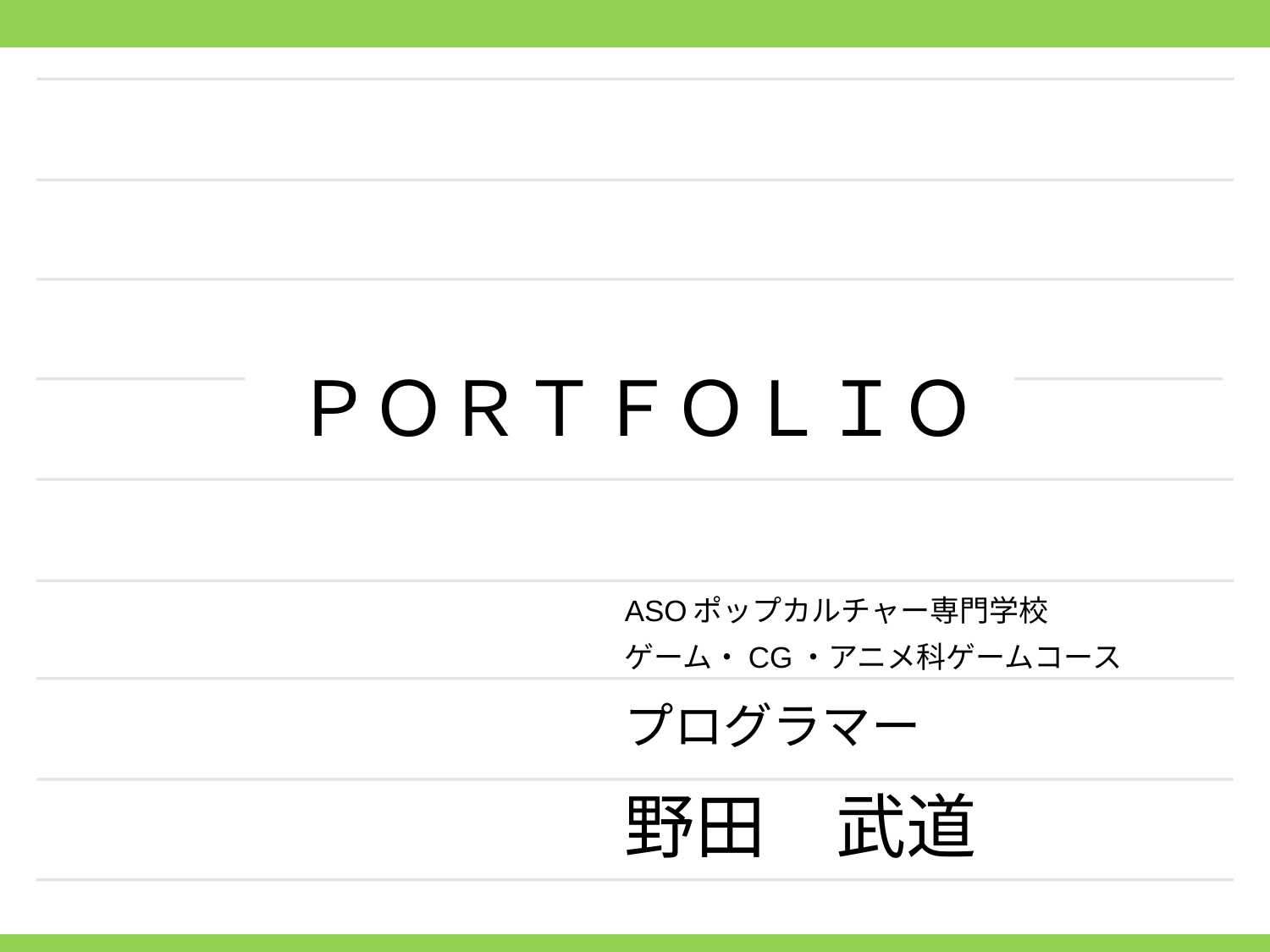

# ＰＯＲＴＦＯＬＩＯ
ASOポップカルチャー専門学校
ゲーム・CG・アニメ科ゲームコース

プログラマー
野田　武道